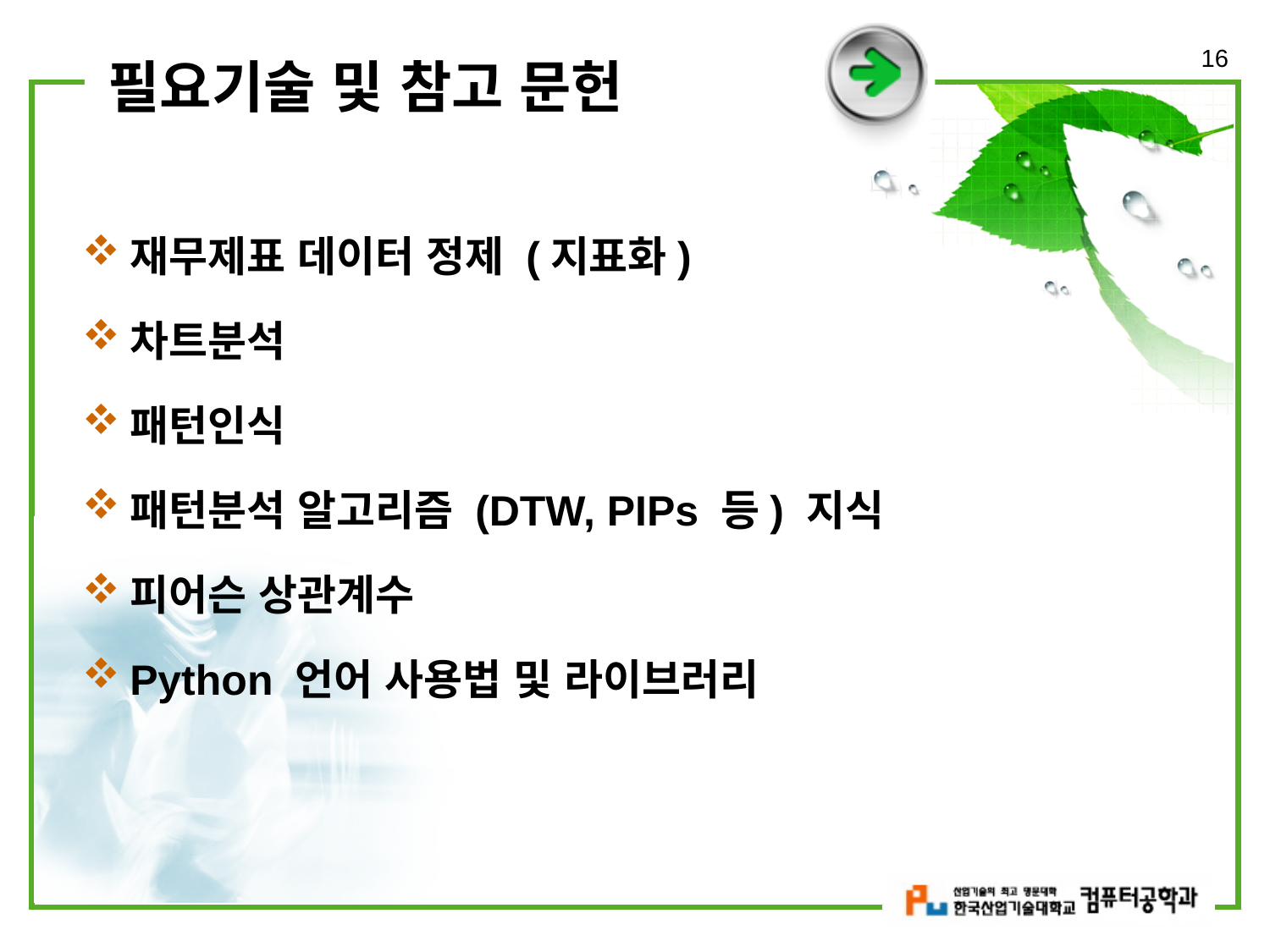

16
# 필요기술 및 참고 문헌
재무제표 데이터 정제 (지표화)
차트분석
패턴인식
패턴분석 알고리즘 (DTW, PIPs 등) 지식
피어슨 상관계수
Python 언어 사용법 및 라이브러리